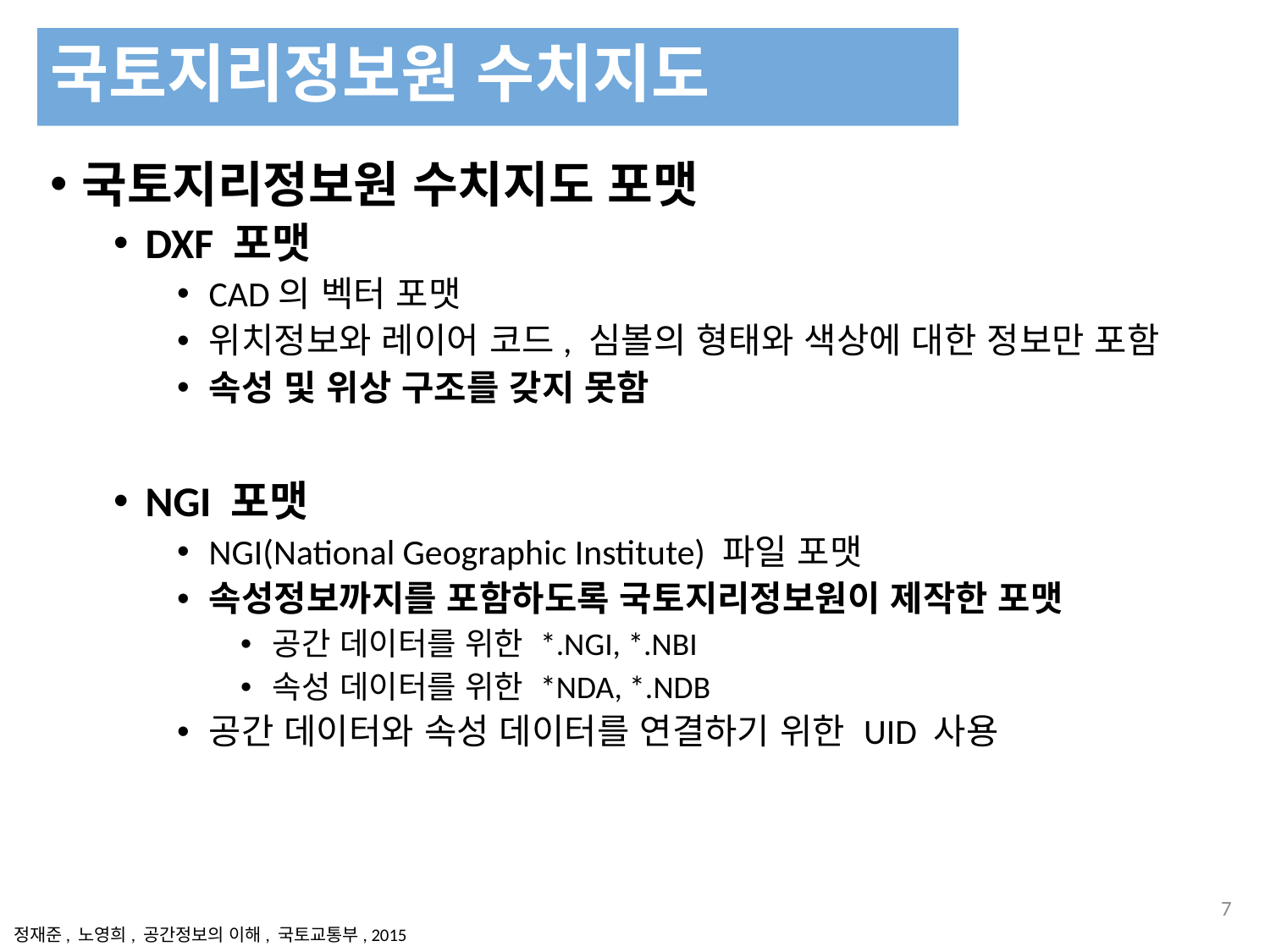

국토지리정보원 수치지도
국토지리정보원 수치지도 포맷
DXF 포맷
CAD의 벡터 포맷
위치정보와 레이어 코드, 심볼의 형태와 색상에 대한 정보만 포함
속성 및 위상 구조를 갖지 못함

NGI 포맷
NGI(National Geographic Institute) 파일 포맷
속성정보까지를 포함하도록 국토지리정보원이 제작한 포맷
공간 데이터를 위한 *.NGI, *.NBI
속성 데이터를 위한 *NDA, *.NDB
공간 데이터와 속성 데이터를 연결하기 위한 UID 사용

7
정재준, 노영희, 공간정보의 이해, 국토교통부, 2015